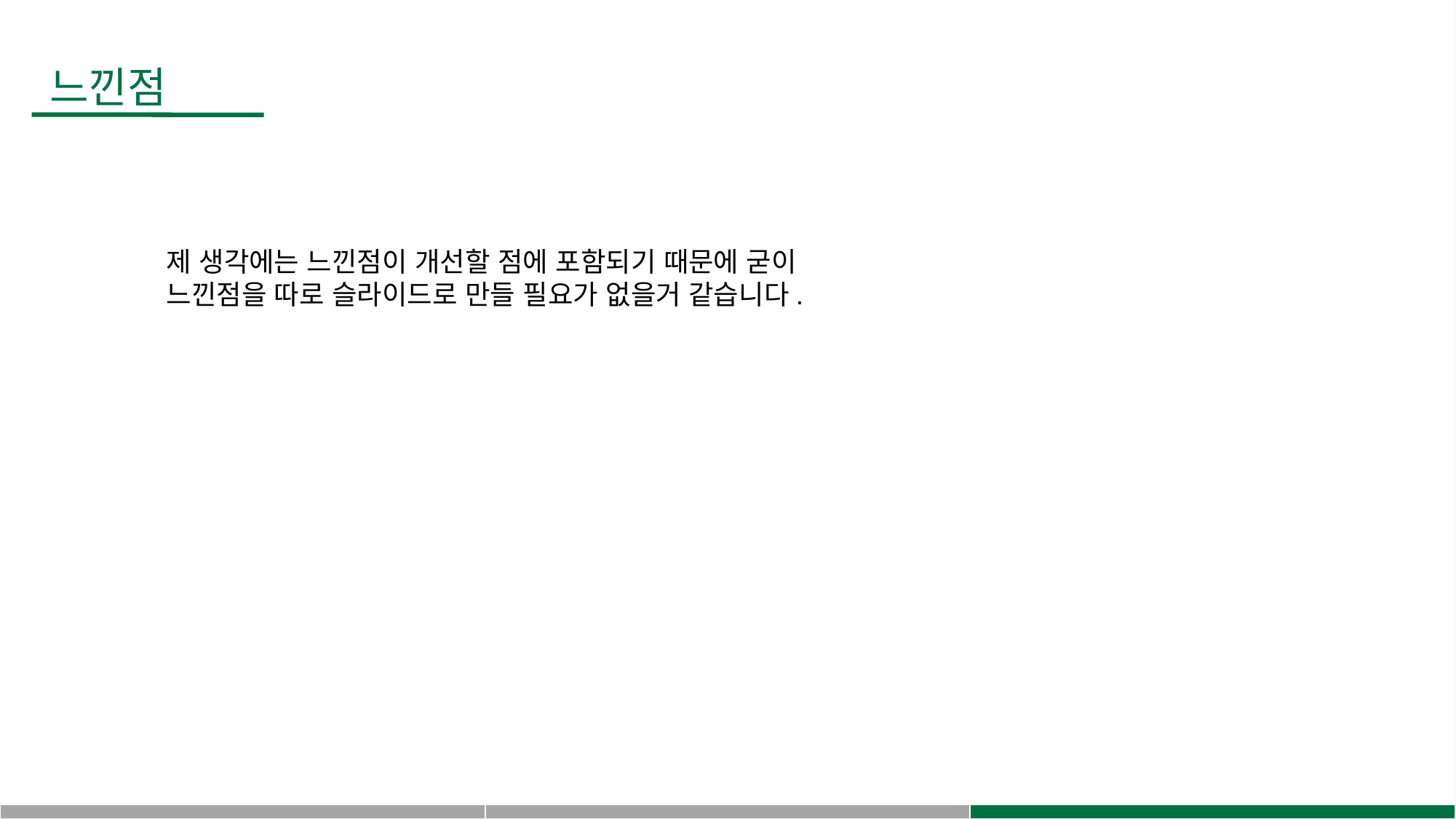

느낀점
제 생각에는 느낀점이 개선할 점에 포함되기 때문에 굳이 느낀점을 따로 슬라이드로 만들 필요가 없을거 같습니다.